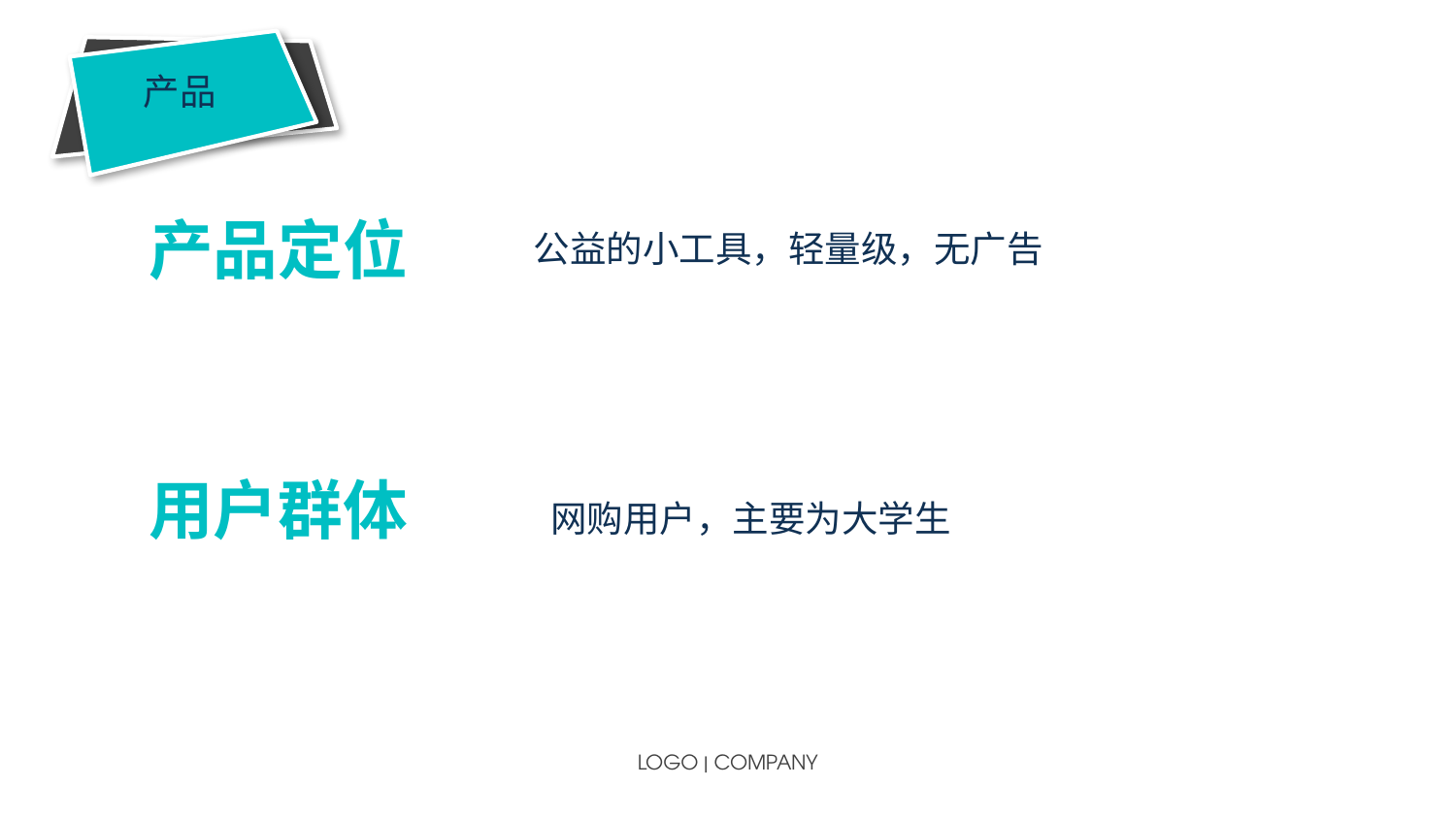

产品
产品定位
公益的小工具，轻量级，无广告
用户群体
网购用户，主要为大学生
Main Keyword
LOGO | COMPANY